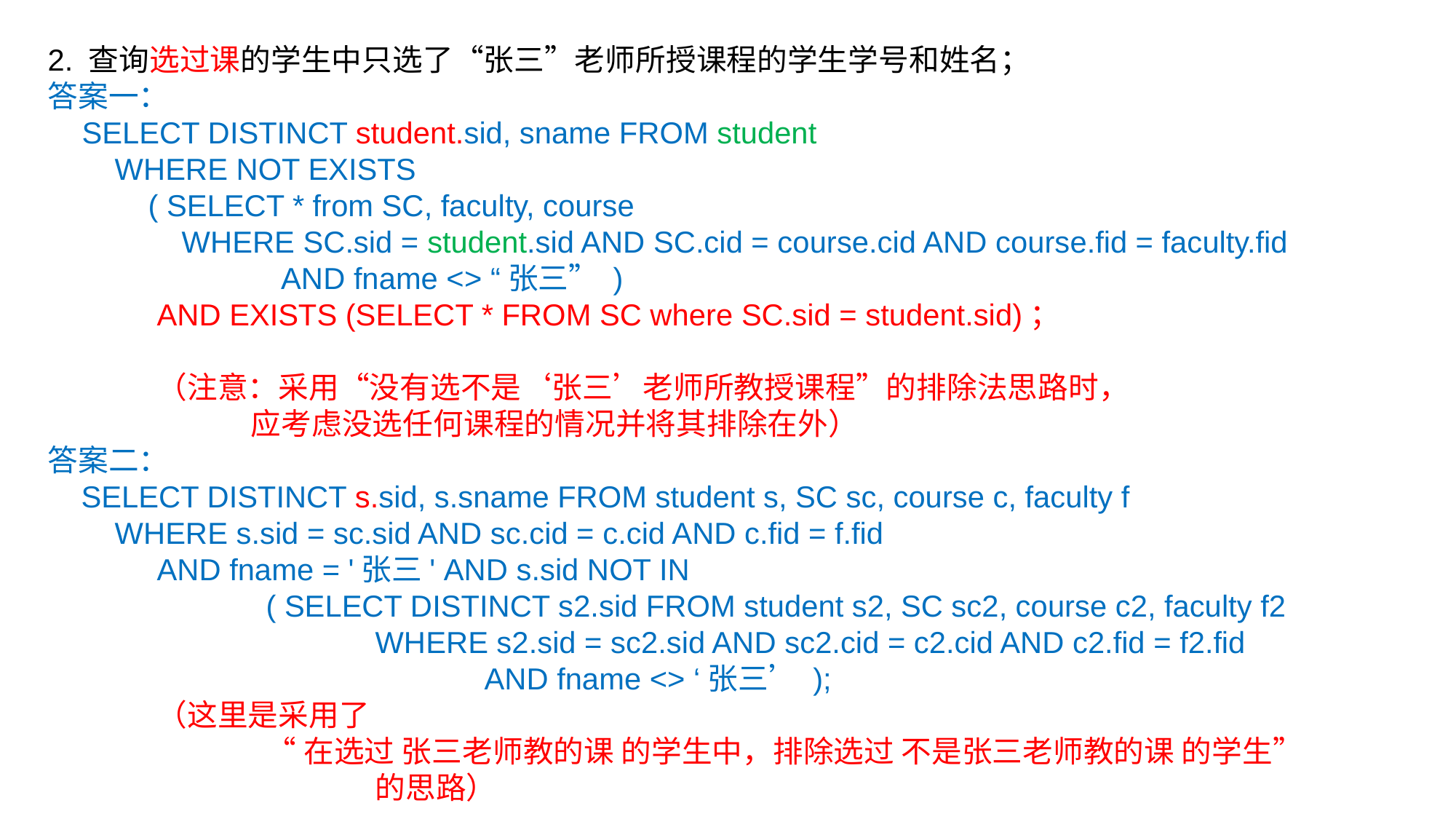

2. 查询选过课的学生中只选了“张三”老师所授课程的学生学号和姓名；
答案一：
    SELECT DISTINCT student.sid, sname FROM student
        WHERE NOT EXISTS
            ( SELECT * from SC, faculty, course
                WHERE SC.sid = student.sid AND SC.cid = course.cid AND course.fid = faculty.fid
		  AND fname <> “张三” )
	AND EXISTS (SELECT * FROM SC where SC.sid = student.sid)；

	（注意：采用“没有选不是‘张三’老师所教授课程”的排除法思路时，
	              应考虑没选任何课程的情况并将其排除在外）
答案二：
    SELECT DISTINCT s.sid, s.sname FROM student s, SC sc, course c, faculty f
        WHERE s.sid = sc.sid AND sc.cid = c.cid AND c.fid = f.fid
	AND fname = '张三' AND s.sid NOT IN
		( SELECT DISTINCT s2.sid FROM student s2, SC sc2, course c2, faculty f2
			WHERE s2.sid = sc2.sid AND sc2.cid = c2.cid AND c2.fid = f2.fid
				AND fname <> ‘张三’ );
	（这里是采用了
		“在选过 张三老师教的课 的学生中，排除选过 不是张三老师教的课 的学生”
			的思路）